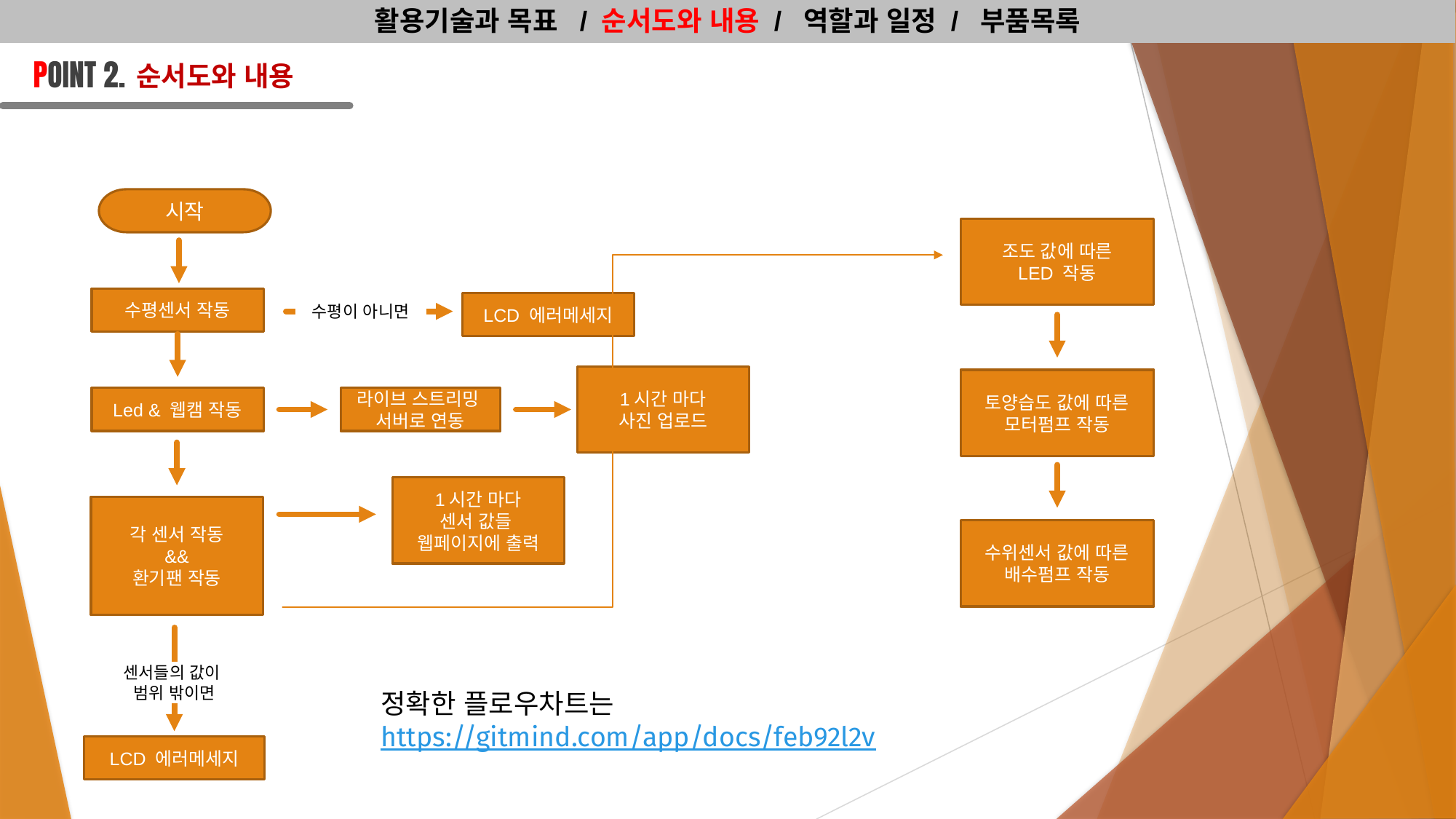

활용기술과 목표  / 순서도와 내용 /  역할과 일정 /  부품목록
POINT 2.
순서도와 내용
시작
조도 값에 따른
LED 작동
수평센서 작동
수평이 아니면
LCD 에러메세지
1시간 마다
사진 업로드
토양습도 값에 따른
모터펌프 작동
Led & 웹캠 작동
라이브 스트리밍
서버로 연동
1시간 마다
센서 값들
웹페이지에 출력
각 센서 작동
&&
환기팬 작동
수위센서 값에 따른
배수펌프 작동
센서들의 값이
범위 밖이면
정확한 플로우차트는 https://gitmind.com/app/docs/feb92l2v
LCD 에러메세지